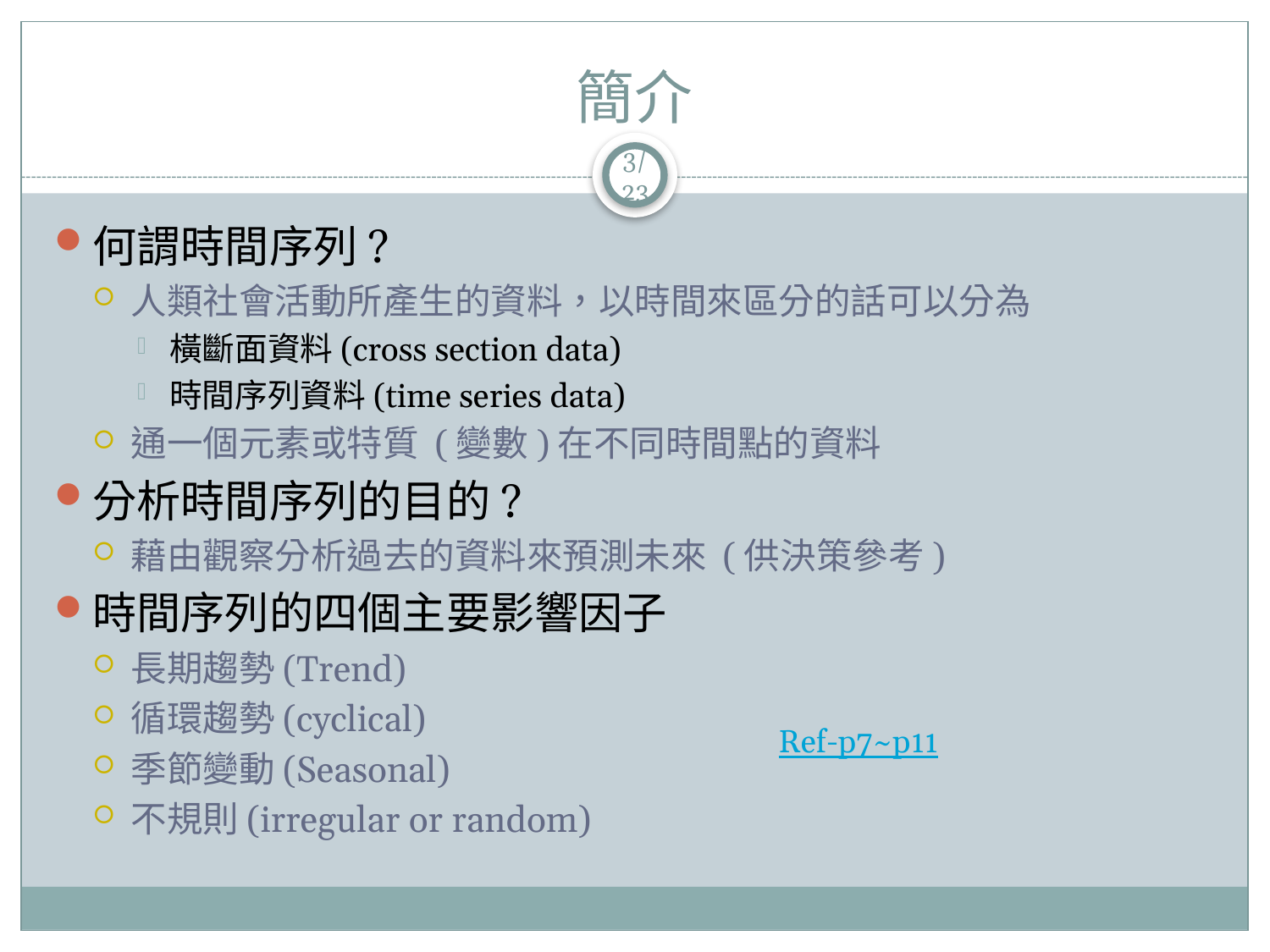

# 簡介
3/ 23
何謂時間序列?
人類社會活動所產生的資料，以時間來區分的話可以分為
橫斷面資料(cross section data)
時間序列資料(time series data)
通一個元素或特質 (變數)在不同時間點的資料
分析時間序列的目的?
藉由觀察分析過去的資料來預測未來 (供決策參考)
時間序列的四個主要影響因子
長期趨勢(Trend)
循環趨勢(cyclical)
季節變動(Seasonal)
不規則(irregular or random)
Ref-p7~p11